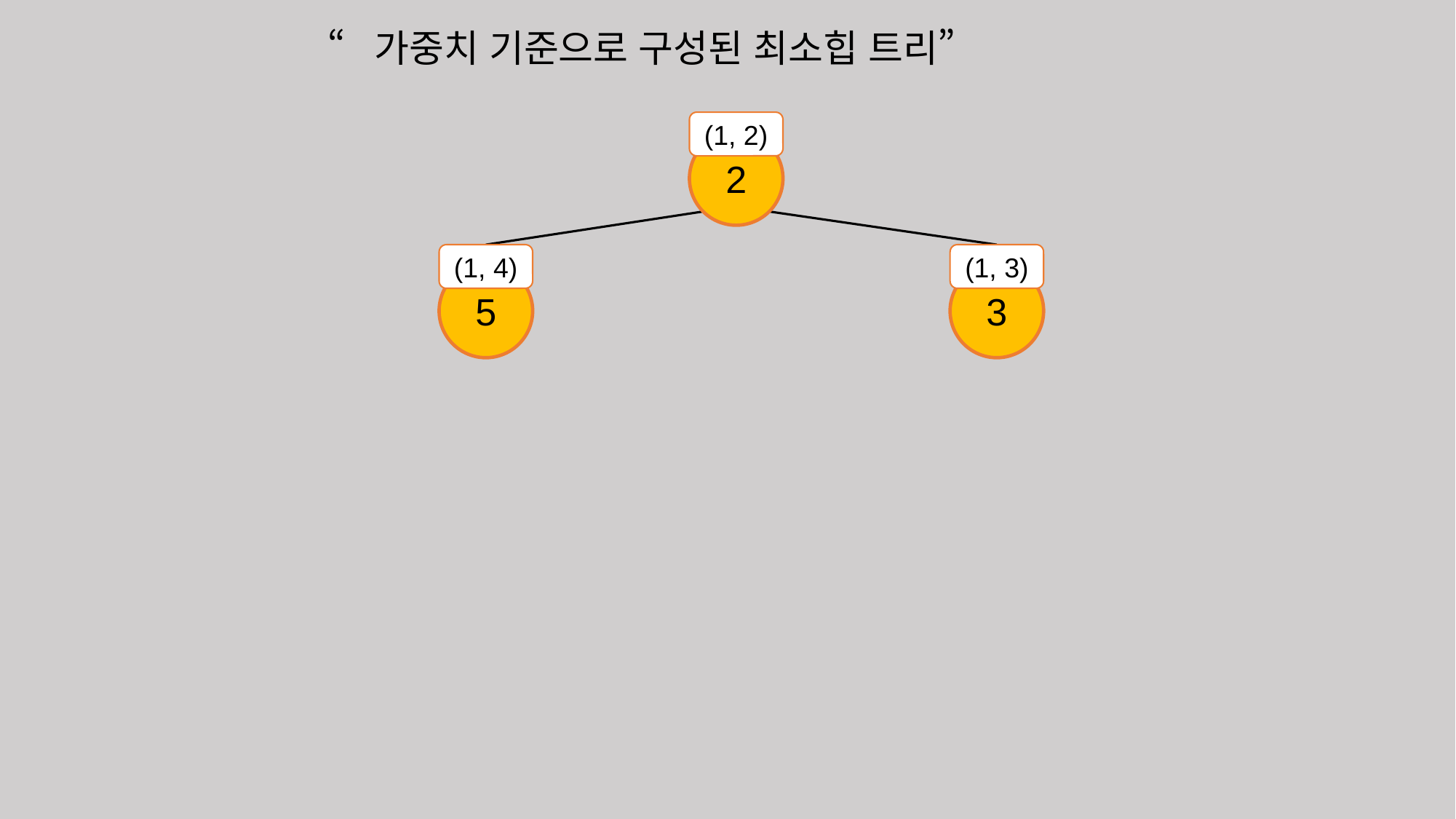

“가중치 기준으로 구성된 최소힙 트리”
(1, 2)
2
(1, 4)
5
(1, 3)
3